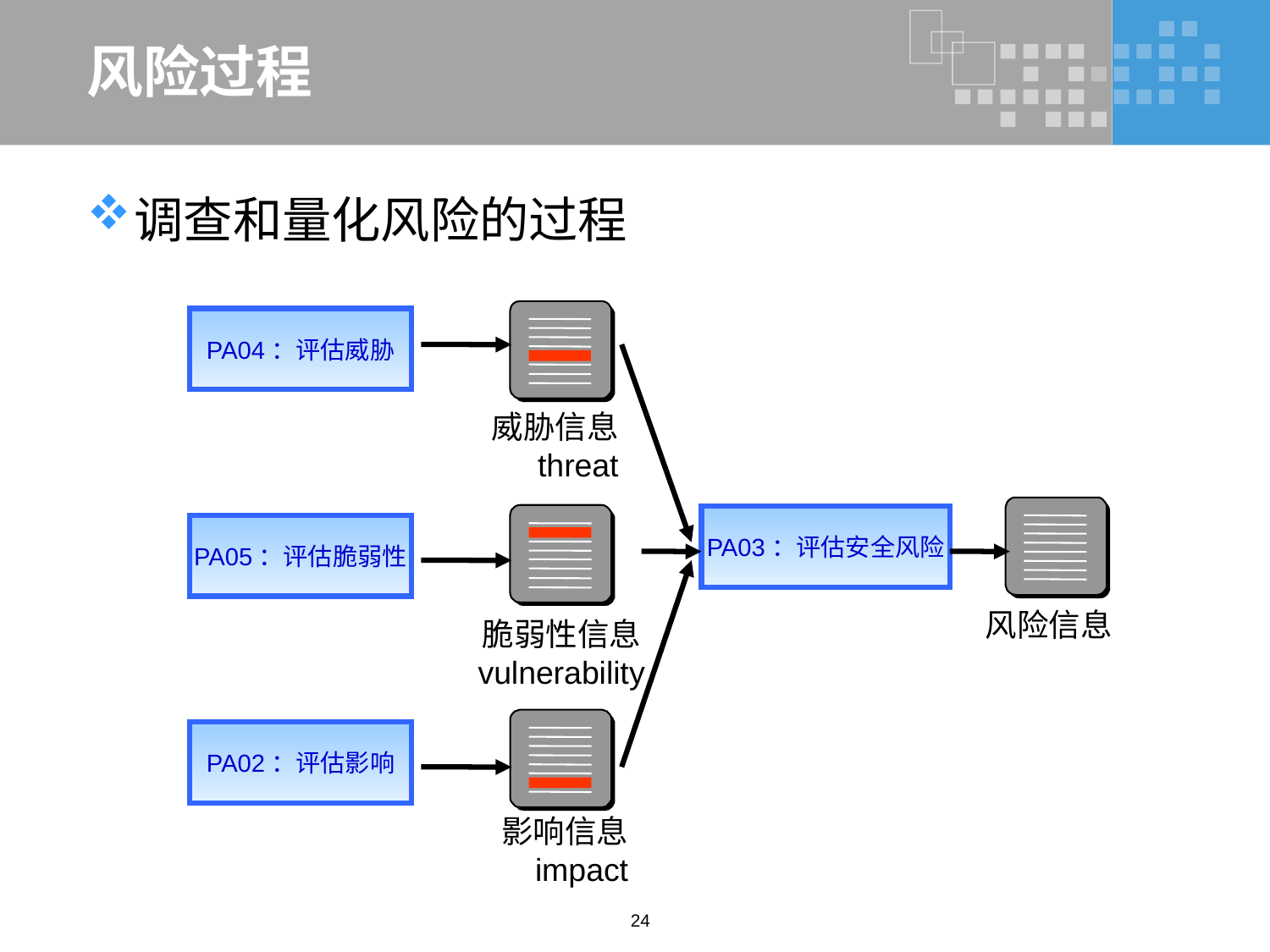

# 风险过程
调查和量化风险的过程

PA04：评估威胁

威胁信息
threat

PA03：评估安全风险
PA05：评估脆弱性

风险信息

脆弱性信息
vulnerability

PA02：评估影响

影响信息
impact

24